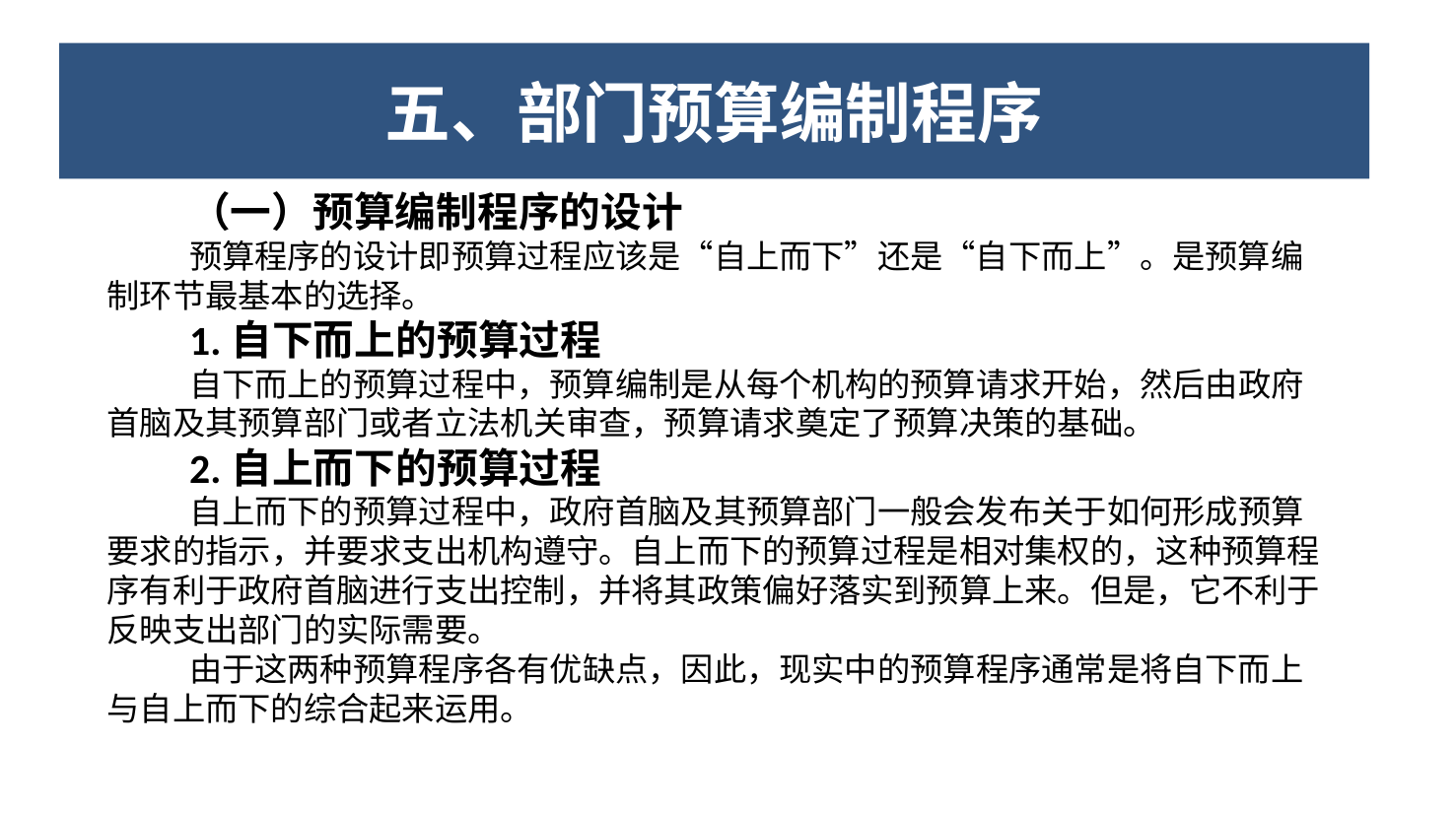

七、部门预算的编制程序
五、部门预算编制程序
（一）预算编制程序的设计
预算程序的设计即预算过程应该是“自上而下”还是“自下而上”。是预算编制环节最基本的选择。
1.自下而上的预算过程
自下而上的预算过程中，预算编制是从每个机构的预算请求开始，然后由政府首脑及其预算部门或者立法机关审查，预算请求奠定了预算决策的基础。
2.自上而下的预算过程
自上而下的预算过程中，政府首脑及其预算部门一般会发布关于如何形成预算要求的指示，并要求支出机构遵守。自上而下的预算过程是相对集权的，这种预算程序有利于政府首脑进行支出控制，并将其政策偏好落实到预算上来。但是，它不利于反映支出部门的实际需要。
由于这两种预算程序各有优缺点，因此，现实中的预算程序通常是将自下而上与自上而下的综合起来运用。